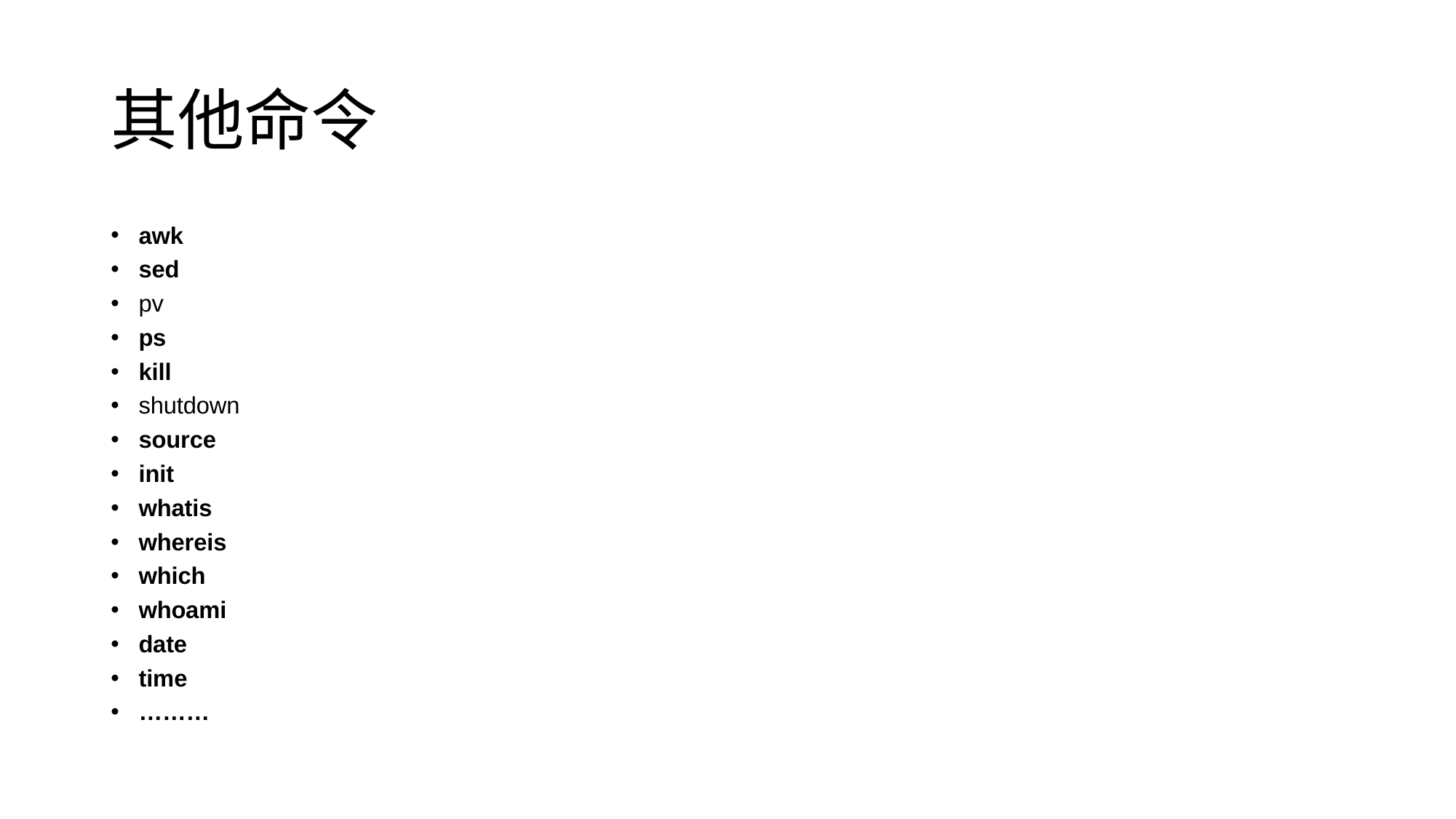

# 其他命令
awk
sed
pv
ps
kill
shutdown
source
init
whatis
whereis
which
whoami
date
time
………